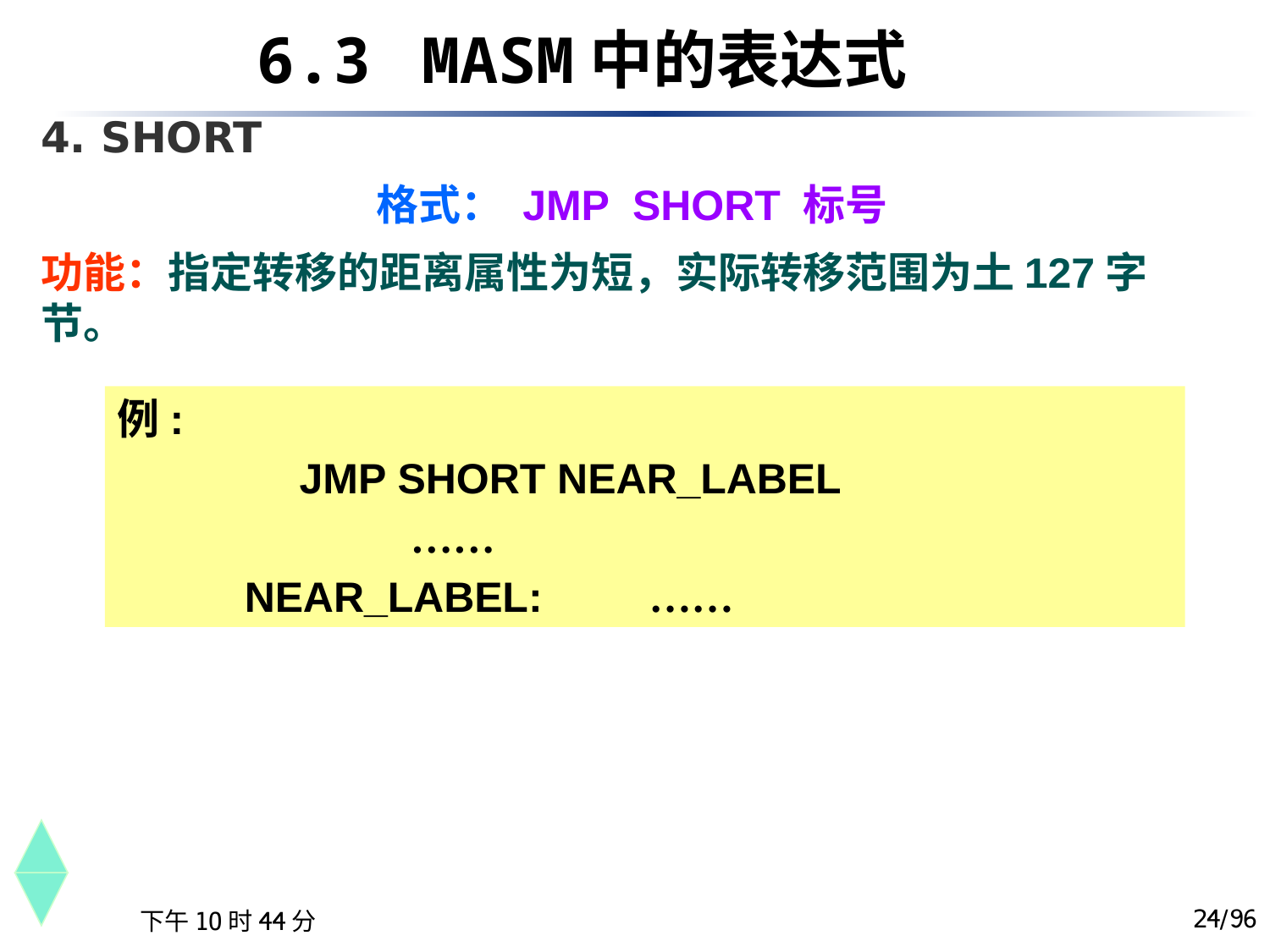

6.3	 MASM中的表达式
4. SHORT
格式： JMP  SHORT 标号
功能：指定转移的距离属性为短，实际转移范围为土127字节。
例:
          JMP SHORT NEAR_LABEL
              ……
NEAR_LABEL:         ……
24/96
下午10时44分